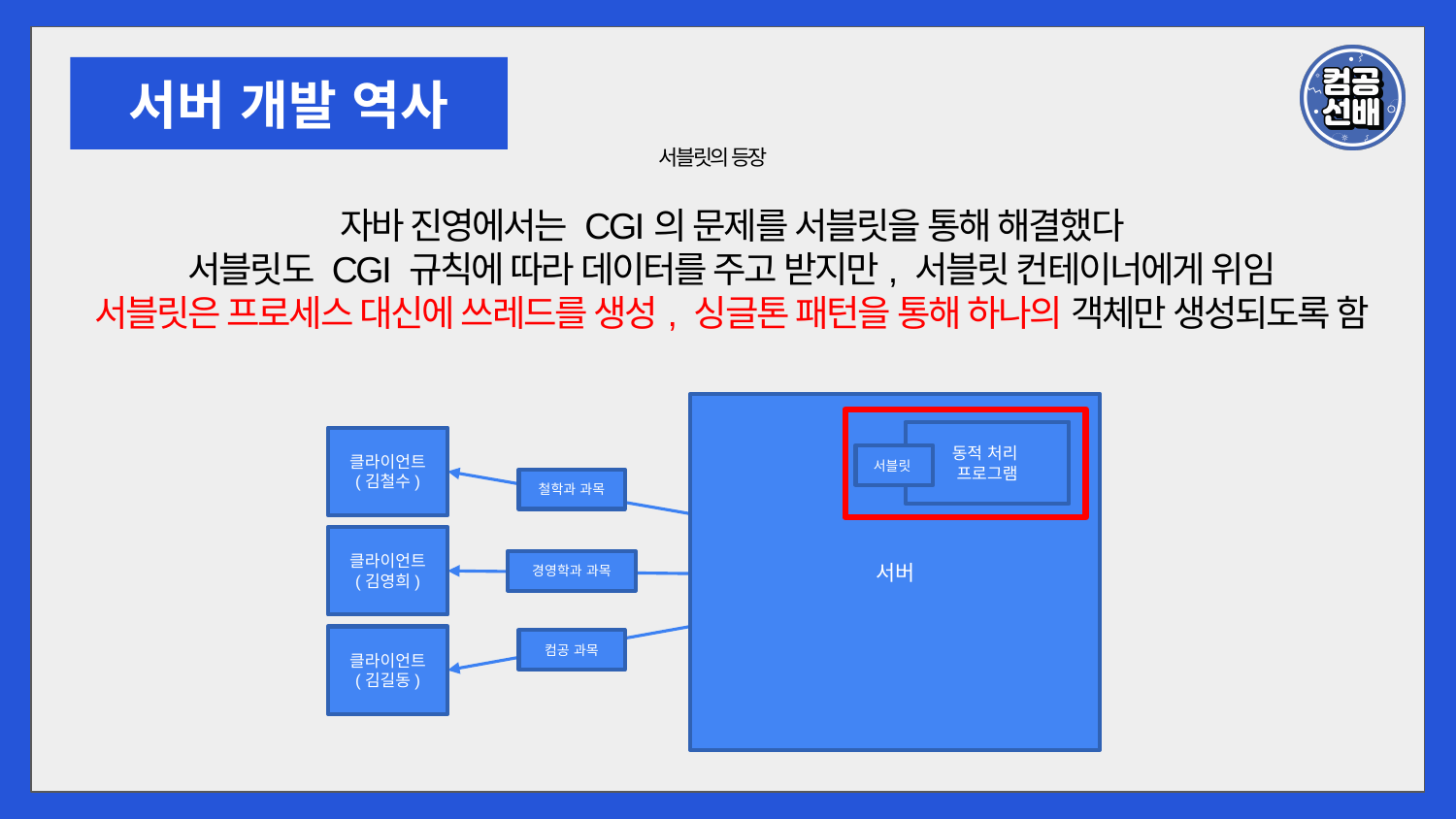

서버 개발 역사
서블릿의 등장
자바 진영에서는 CGI의 문제를 서블릿을 통해 해결했다
서블릿도 CGI 규칙에 따라 데이터를 주고 받지만, 서블릿 컨테이너에게 위임
서블릿은 프로세스 대신에 쓰레드를 생성, 싱글톤 패턴을 통해 하나의 객체만 생성되도록 함
서버

동적 처리
프로그램
클라이언트
(김철수)
서블릿
철학과 과목
클라이언트
(김영희)
경영학과 과목
클라이언트
(김길동)
컴공 과목